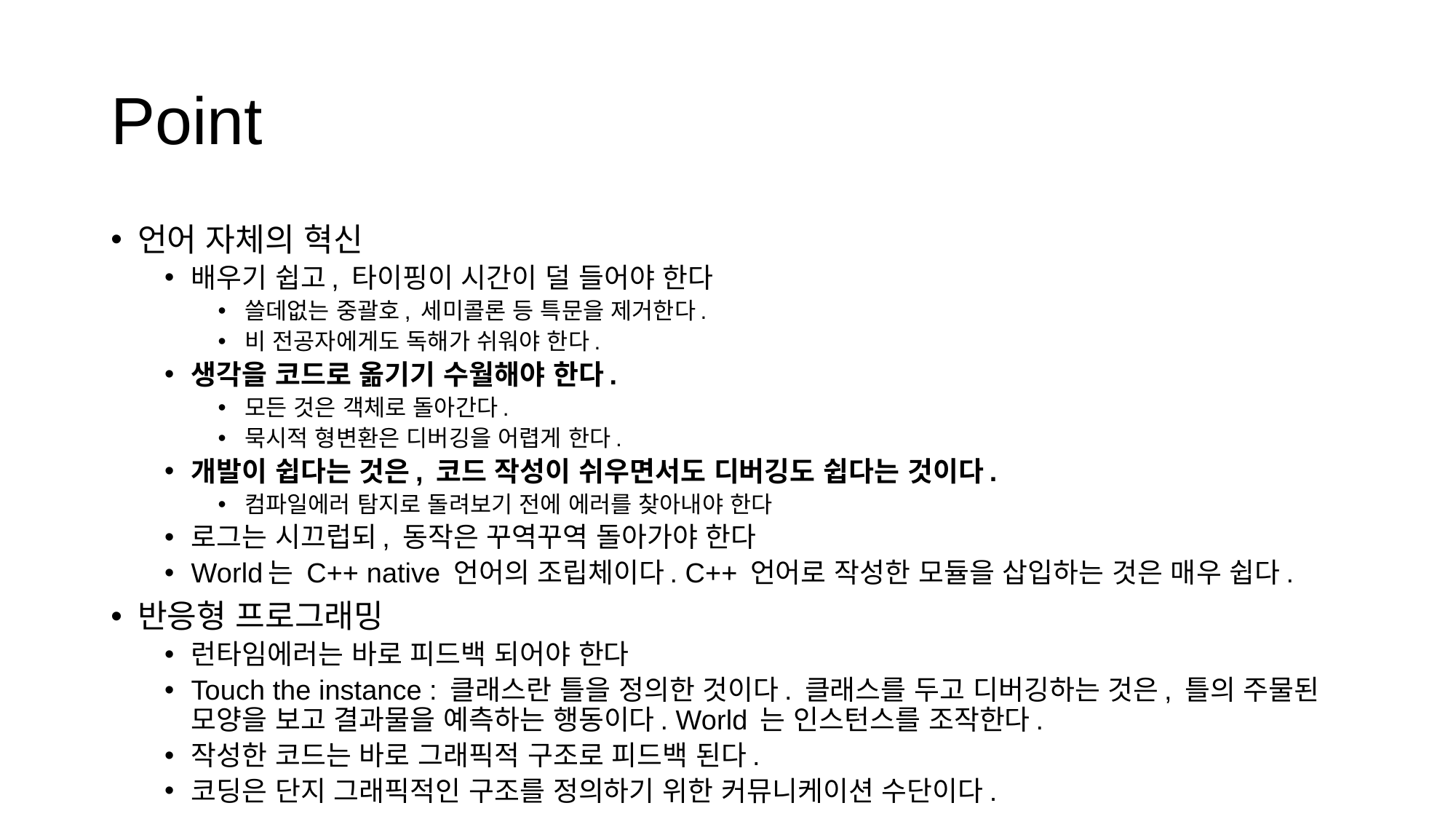

# Point
언어 자체의 혁신
배우기 쉽고, 타이핑이 시간이 덜 들어야 한다
쓸데없는 중괄호, 세미콜론 등 특문을 제거한다.
비 전공자에게도 독해가 쉬워야 한다.
생각을 코드로 옮기기 수월해야 한다.
모든 것은 객체로 돌아간다.
묵시적 형변환은 디버깅을 어렵게 한다.
개발이 쉽다는 것은, 코드 작성이 쉬우면서도 디버깅도 쉽다는 것이다.
컴파일에러 탐지로 돌려보기 전에 에러를 찾아내야 한다
로그는 시끄럽되, 동작은 꾸역꾸역 돌아가야 한다
World는 C++ native 언어의 조립체이다. C++ 언어로 작성한 모듈을 삽입하는 것은 매우 쉽다.
반응형 프로그래밍
런타임에러는 바로 피드백 되어야 한다
Touch the instance : 클래스란 틀을 정의한 것이다. 클래스를 두고 디버깅하는 것은, 틀의 주물된 모양을 보고 결과물을 예측하는 행동이다. World 는 인스턴스를 조작한다.
작성한 코드는 바로 그래픽적 구조로 피드백 된다.
코딩은 단지 그래픽적인 구조를 정의하기 위한 커뮤니케이션 수단이다.